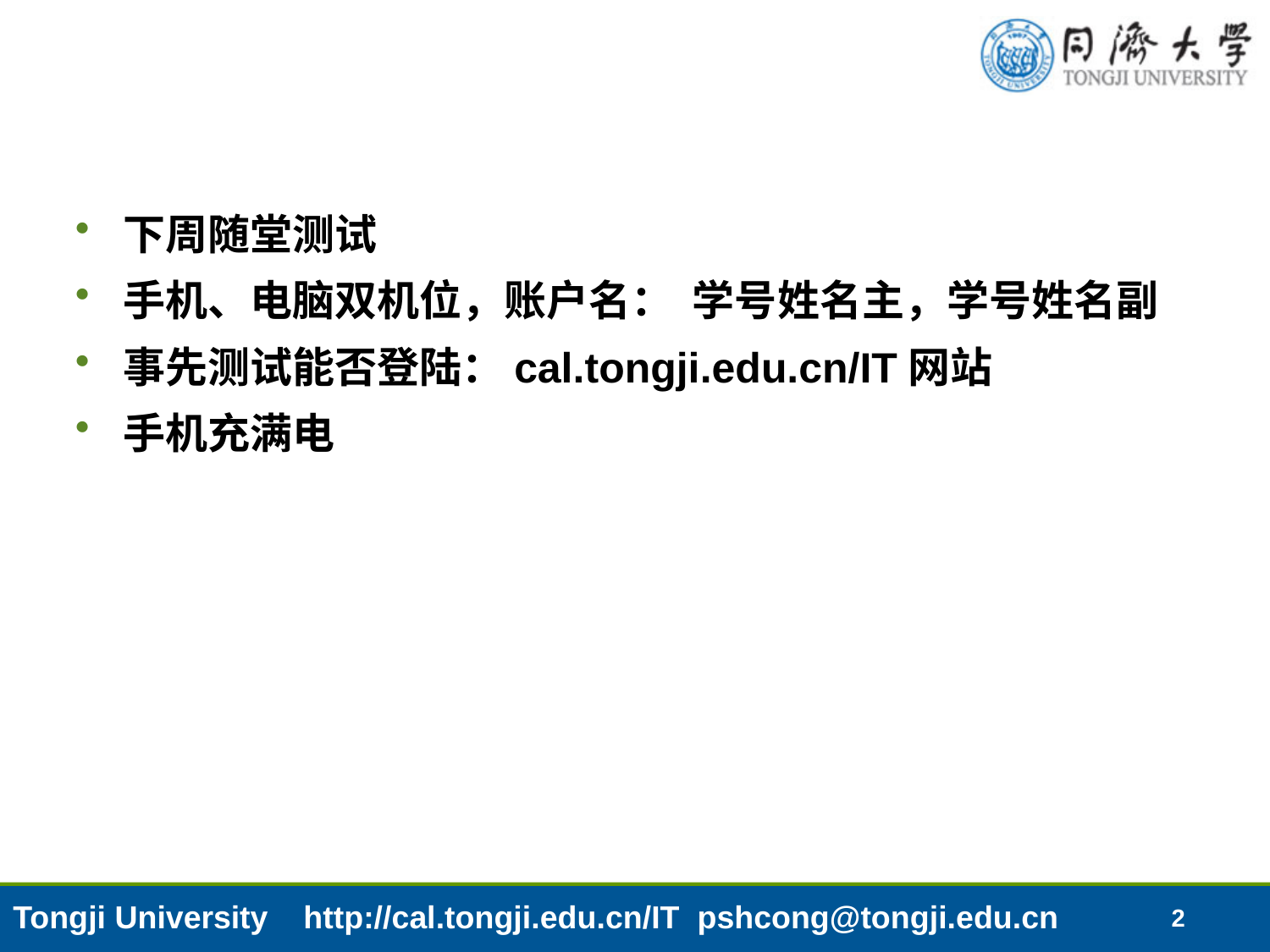

#
下周随堂测试
手机、电脑双机位，账户名：  学号姓名主，学号姓名副
事先测试能否登陆：cal.tongji.edu.cn/IT网站
手机充满电